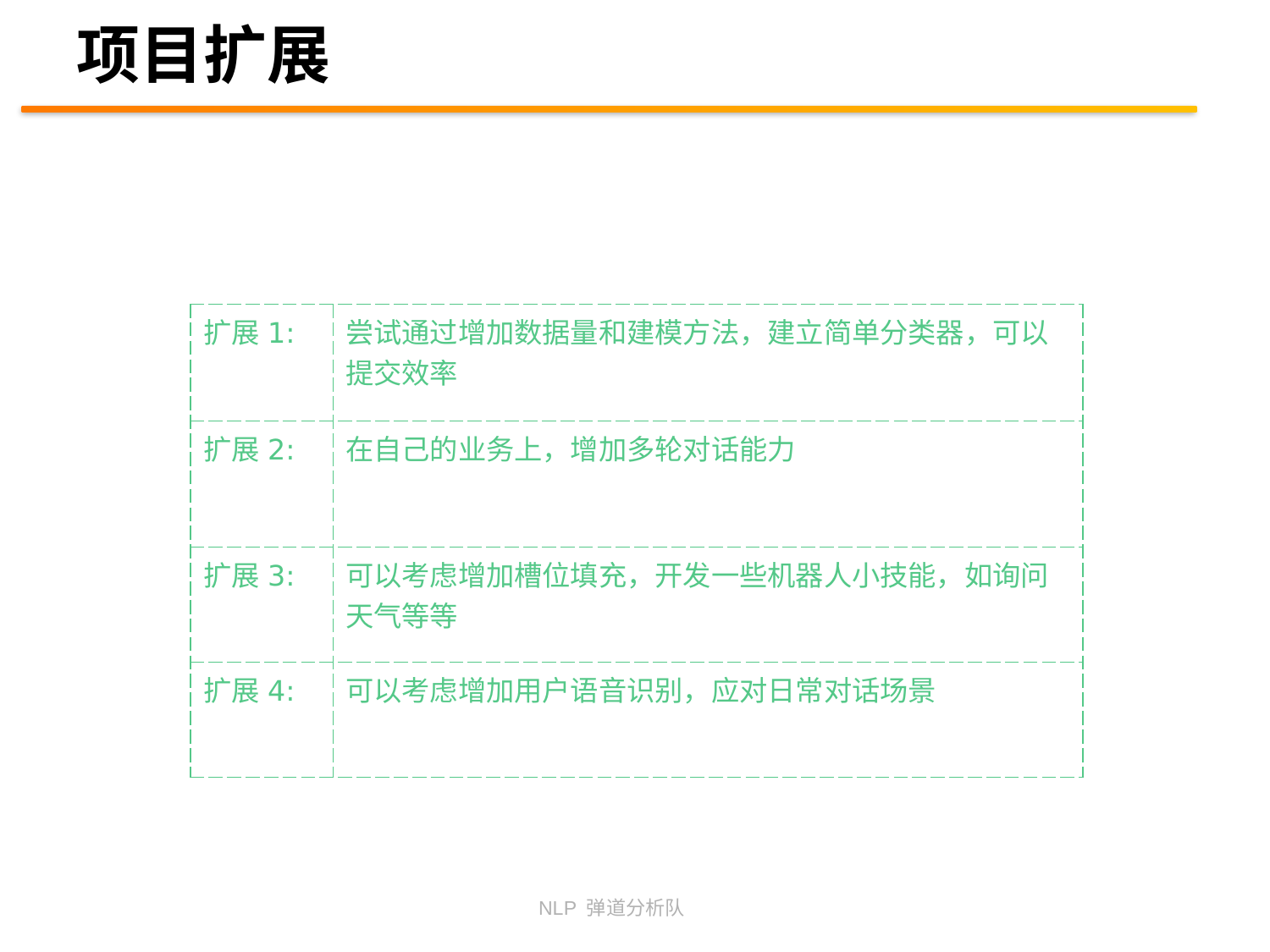

# 项目扩展
| 扩展1: | 尝试通过增加数据量和建模方法，建立简单分类器，可以提交效率 |
| --- | --- |
| 扩展2: | 在自己的业务上，增加多轮对话能力 |
| 扩展3: | 可以考虑增加槽位填充，开发一些机器人小技能，如询问天气等等 |
| 扩展4: | 可以考虑增加用户语音识别，应对日常对话场景 |
NLP 弹道分析队
8